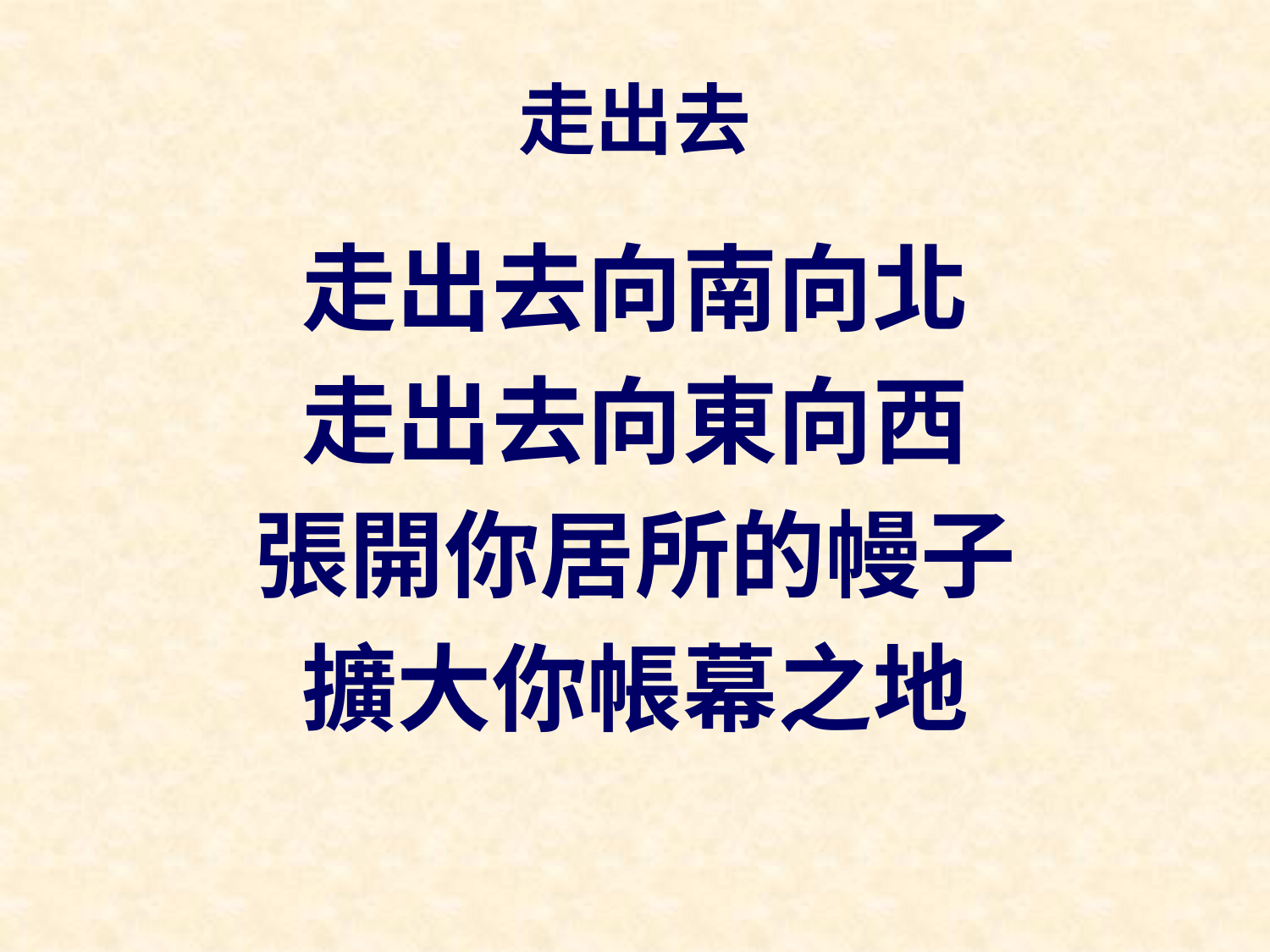

# 走出去
走出去向南向北
走出去向東向西
張開你居所的幔子
擴大你帳幕之地